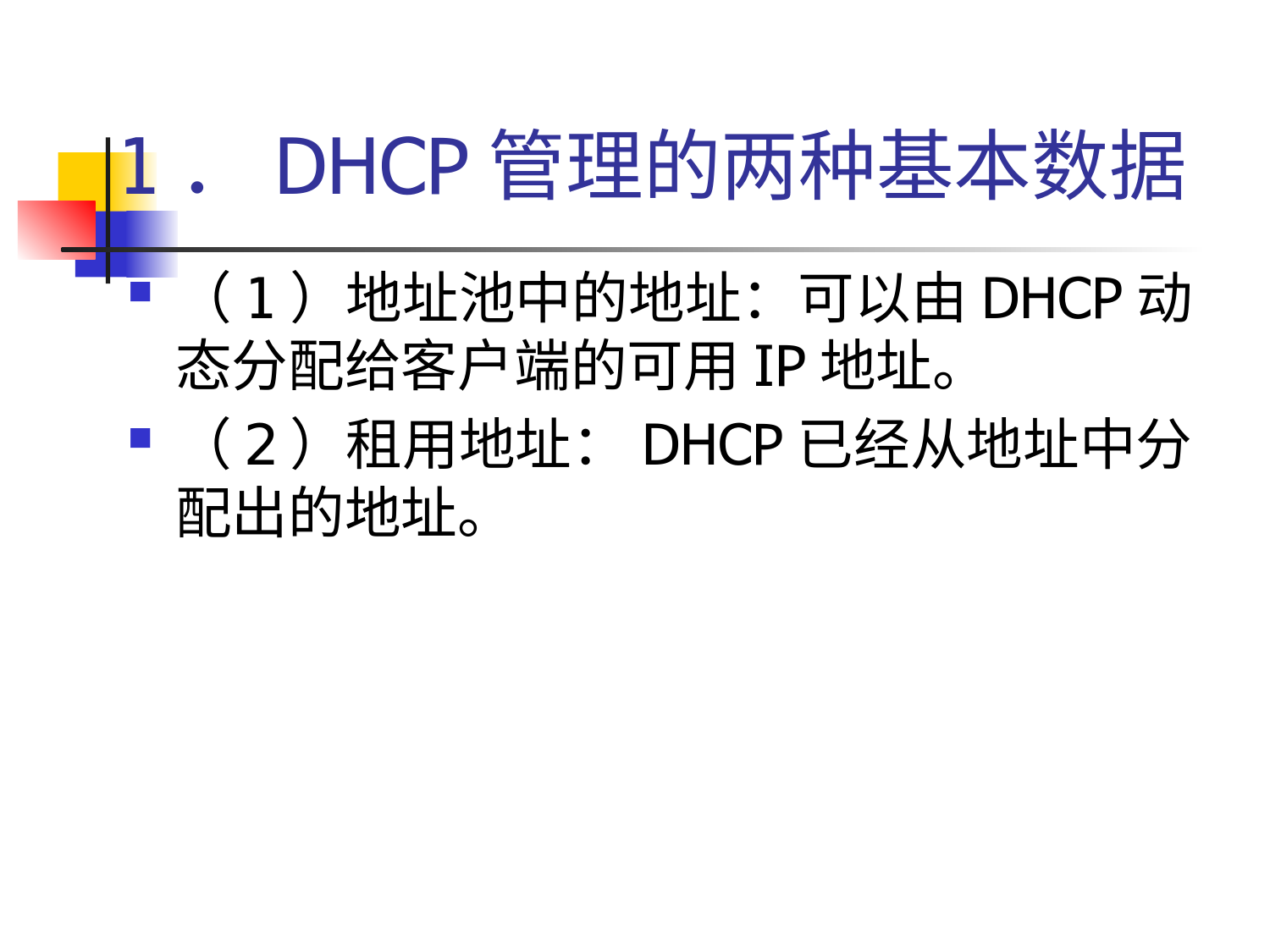

# 1．DHCP管理的两种基本数据
（1）地址池中的地址：可以由DHCP动态分配给客户端的可用IP地址。
（2）租用地址：DHCP已经从地址中分配出的地址。